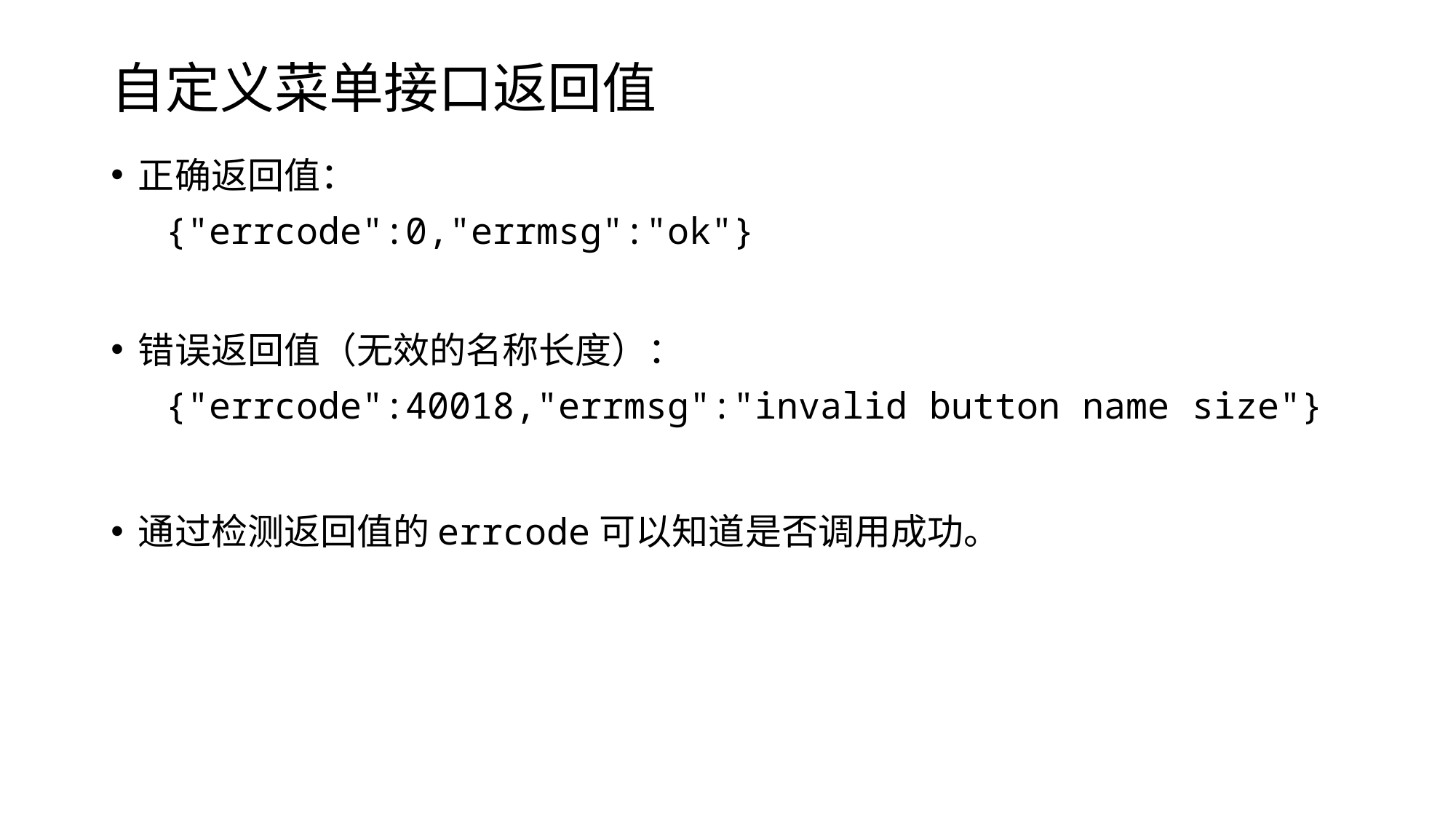

# 自定义菜单接口返回值
正确返回值：
{"errcode":0,"errmsg":"ok"}

错误返回值（无效的名称长度）：
{"errcode":40018,"errmsg":"invalid button name size"}

通过检测返回值的errcode可以知道是否调用成功。